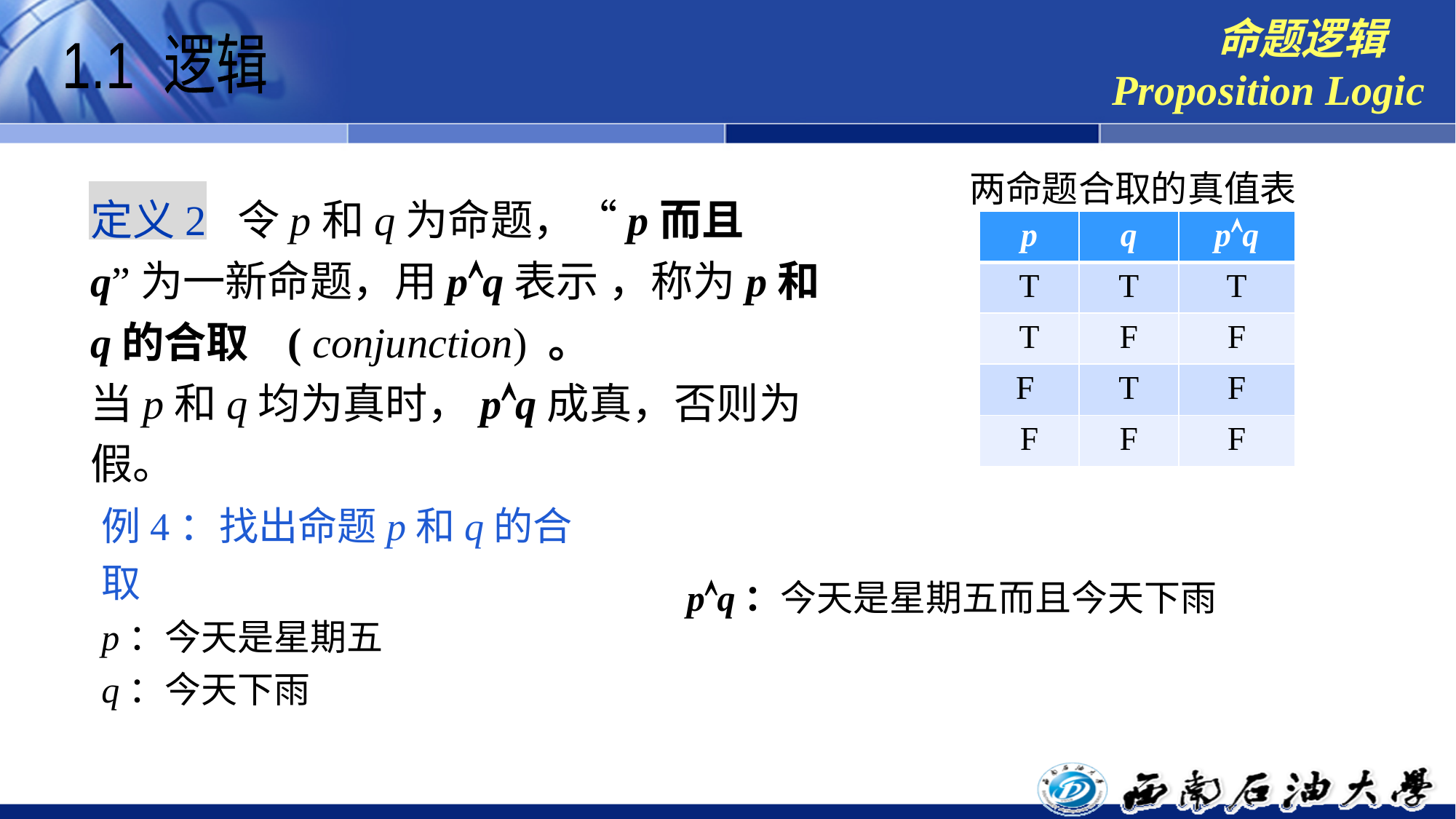

命题逻辑
Proposition Logic
1.1  逻辑
两命题合取的真值表
定义2  令p和q为命题，“p而且q”为一新命题，用p∧q表示 ，称为p和q的合取   ( conjunction) 。
当p和q均为真时，p∧q成真，否则为假。

| p | q | p∧q |
| --- | --- | --- |
| T | T | T |
| T | F | F |
| F | T | F |
| F | F | F |
例4：找出命题p和q的合取
p：今天是星期五
q：今天下雨
p∧q：今天是星期五而且今天下雨